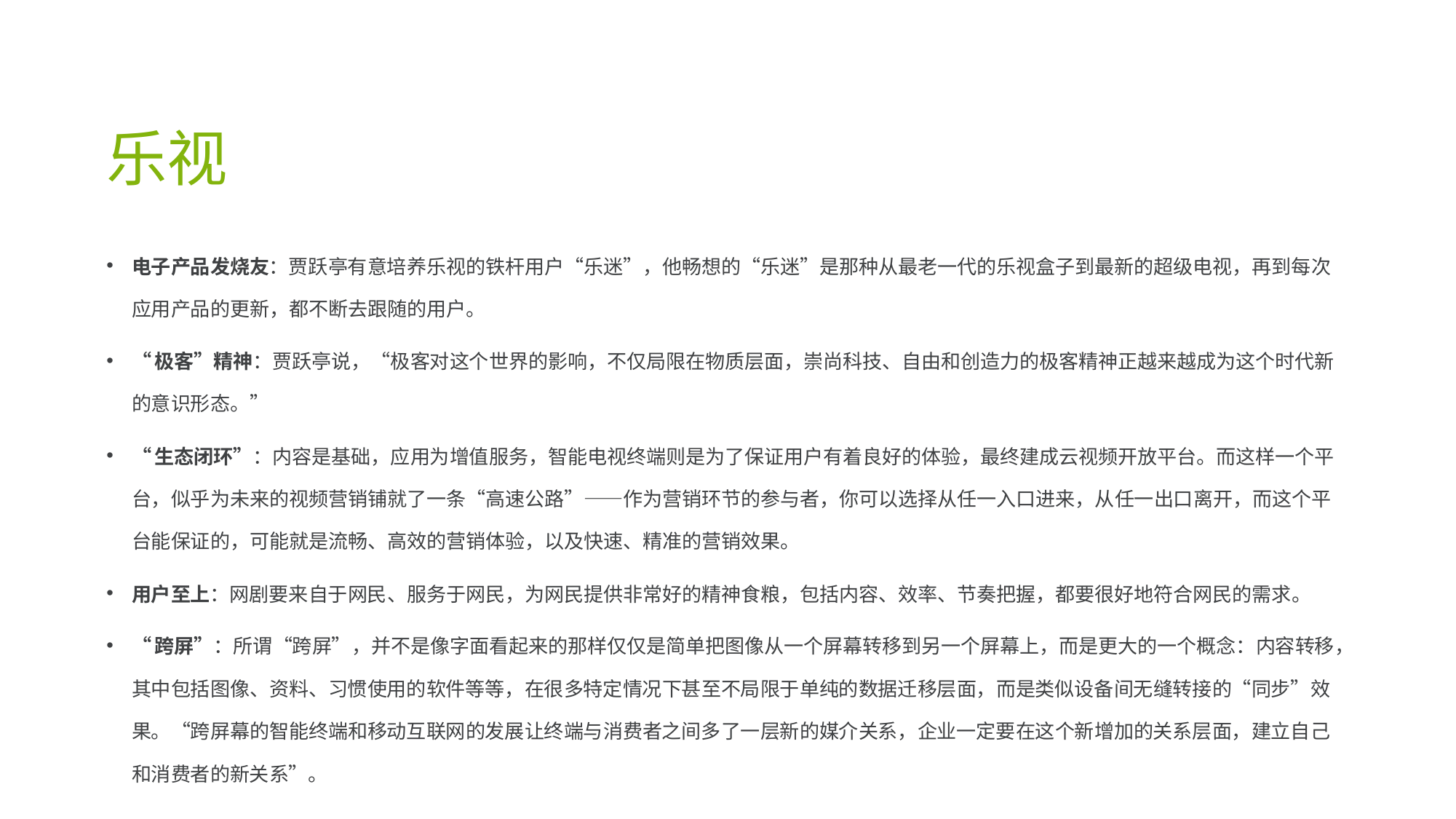

乐视
电子产品发烧友：贾跃亭有意培养乐视的铁杆用户“乐迷”，他畅想的“乐迷”是那种从最老一代的乐视盒子到最新的超级电视，再到每次应用产品的更新，都不断去跟随的用户。
“极客”精神：贾跃亭说，“极客对这个世界的影响，不仅局限在物质层面，崇尚科技、自由和创造力的极客精神正越来越成为这个时代新的意识形态。”
“生态闭环”：内容是基础，应用为增值服务，智能电视终端则是为了保证用户有着良好的体验，最终建成云视频开放平台。而这样一个平台，似乎为未来的视频营销铺就了一条“高速公路”——作为营销环节的参与者，你可以选择从任一入口进来，从任一出口离开，而这个平台能保证的，可能就是流畅、高效的营销体验，以及快速、精准的营销效果。
用户至上：网剧要来自于网民、服务于网民，为网民提供非常好的精神食粮，包括内容、效率、节奏把握，都要很好地符合网民的需求。
“跨屏”：所谓“跨屏”，并不是像字面看起来的那样仅仅是简单把图像从一个屏幕转移到另一个屏幕上，而是更大的一个概念：内容转移，其中包括图像、资料、习惯使用的软件等等，在很多特定情况下甚至不局限于单纯的数据迁移层面，而是类似设备间无缝转接的“同步”效果。“跨屏幕的智能终端和移动互联网的发展让终端与消费者之间多了一层新的媒介关系，企业一定要在这个新增加的关系层面，建立自己和消费者的新关系”。